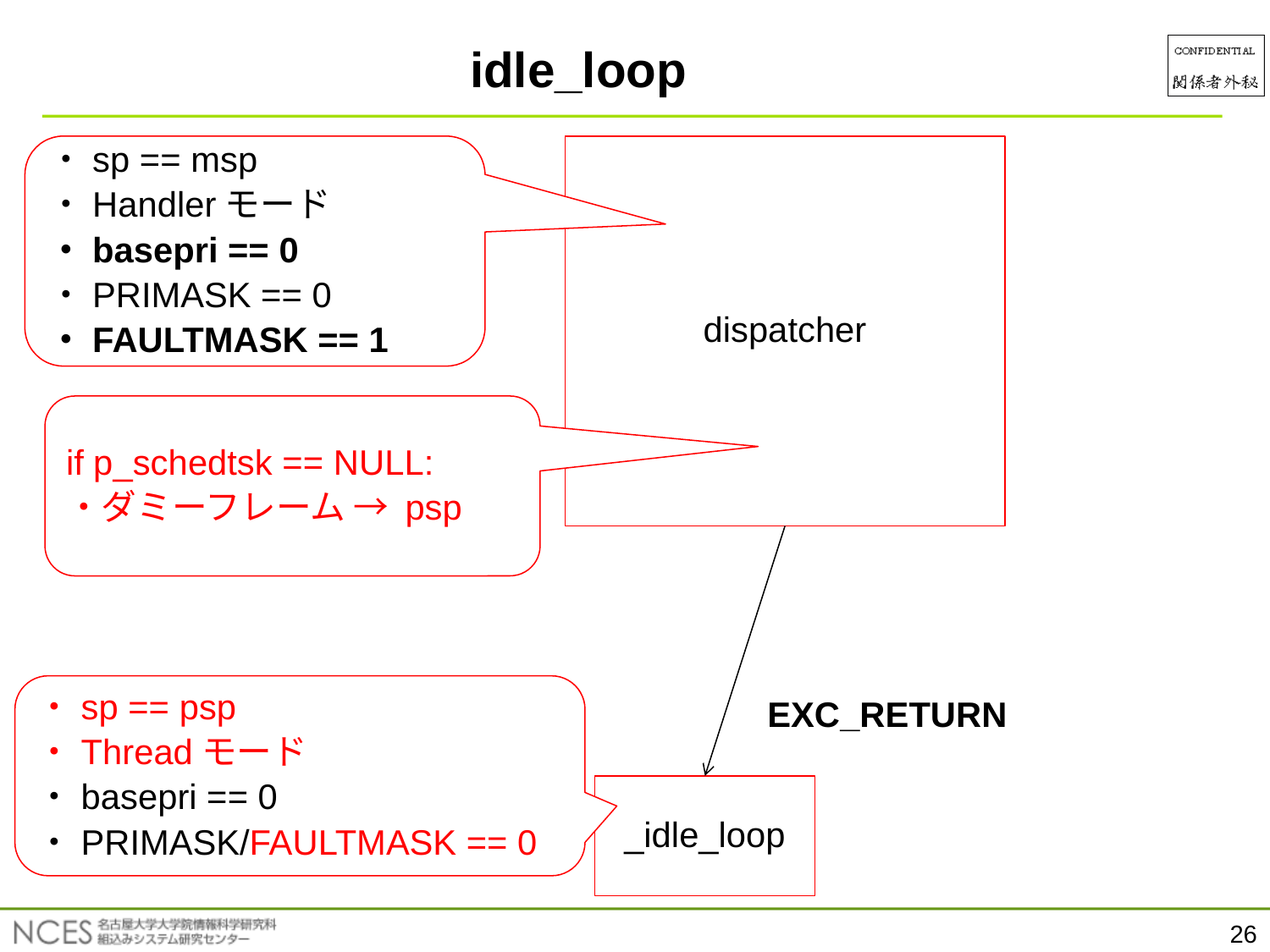

idle_loop
・sp == msp
・Handlerモード
・basepri == 0
・PRIMASK == 0
・FAULTMASK == 1
dispatcher
if p_schedtsk == NULL:
・ダミーフレーム → psp
・sp == psp
・Threadモード
・basepri == 0
・PRIMASK/FAULTMASK == 0
EXC_RETURN
_idle_loop
26